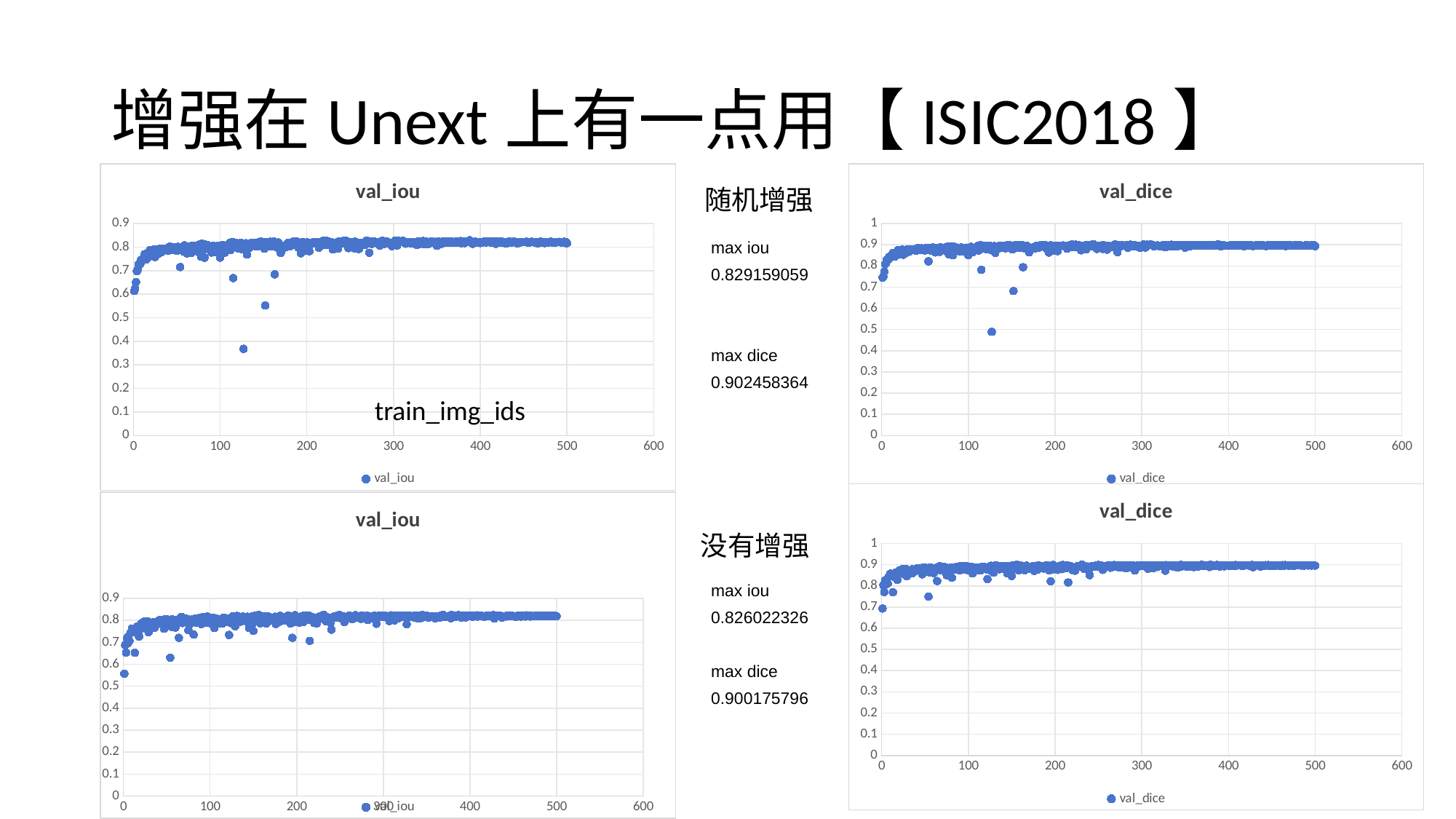

# 增强在Unext上有一点用【ISIC2018】

### Chart:

| Category | val_iou |
|---|---|

### Chart:

| Category | val_dice |
|---|---|
随机增强
| max iou |
| --- |
| 0.829159059 |
|  |
|  |
| max dice |
| 0.902458364 |
train_img_ids

### Chart:

| Category | val_dice |
|---|---|

### Chart:

| Category | val_iou |
|---|---|
没有增强
| max iou |
| --- |
| 0.826022326 |
|  |
| max dice |
| 0.900175796 |